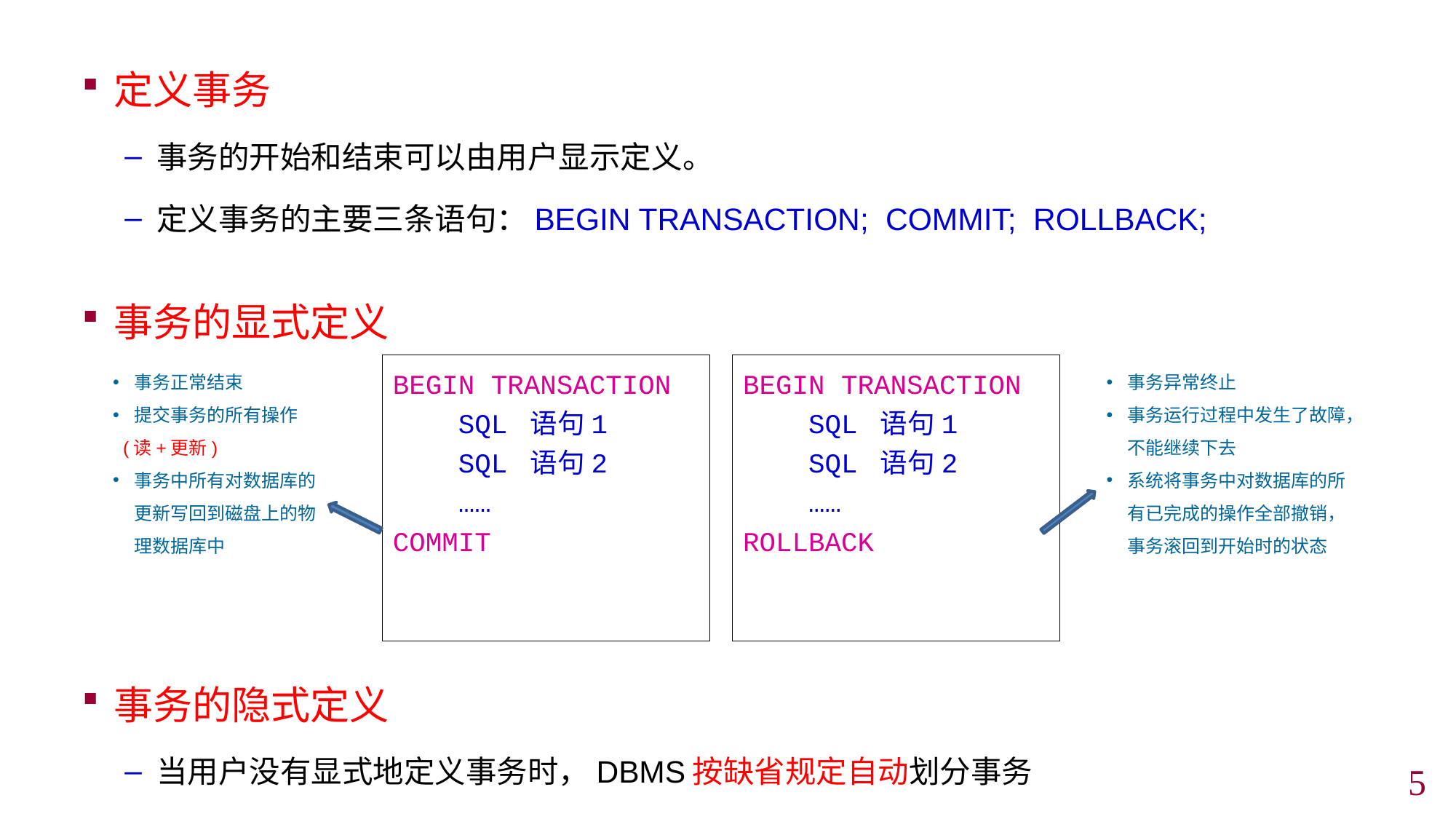

定义事务
事务的开始和结束可以由用户显示定义。
定义事务的主要三条语句：BEGIN TRANSACTION;  COMMIT;  ROLLBACK;

事务的显式定义

事务的隐式定义
当用户没有显式地定义事务时，DBMS按缺省规定自动划分事务
事务正常结束
提交事务的所有操作
  (读+更新)
事务中所有对数据库的更新写回到磁盘上的物理数据库中
BEGIN TRANSACTION
    SQL 语句1
    SQL 语句2
    ……
COMMIT
BEGIN TRANSACTION
    SQL 语句1
    SQL 语句2
    ……
ROLLBACK
事务异常终止
事务运行过程中发生了故障，不能继续下去
系统将事务中对数据库的所有已完成的操作全部撤销，事务滚回到开始时的状态

5